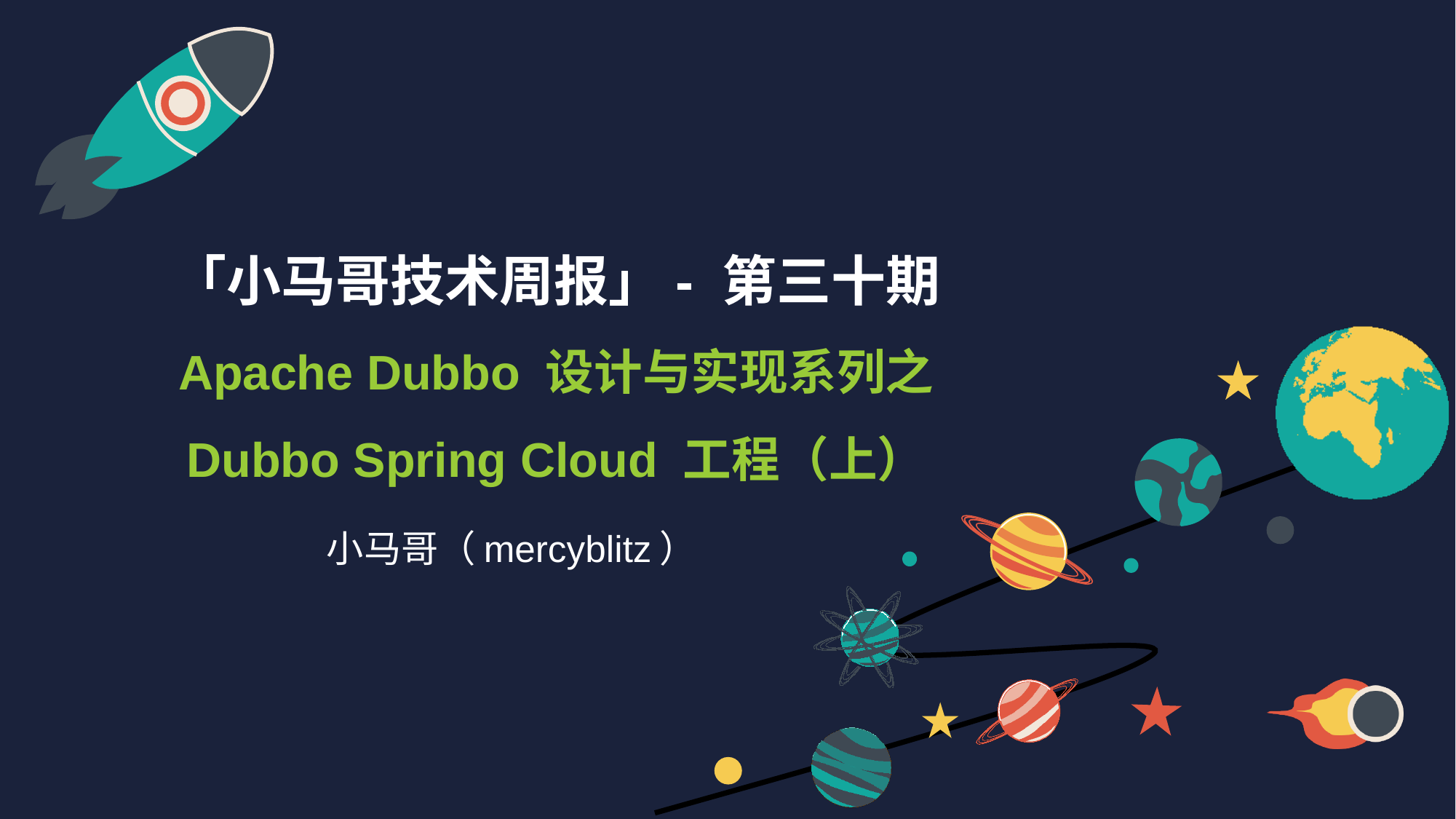

# 「小马哥技术周报」- 第三十期 Apache Dubbo 设计与实现系列之 Dubbo Spring Cloud 工程（上）
小马哥（mercyblitz）